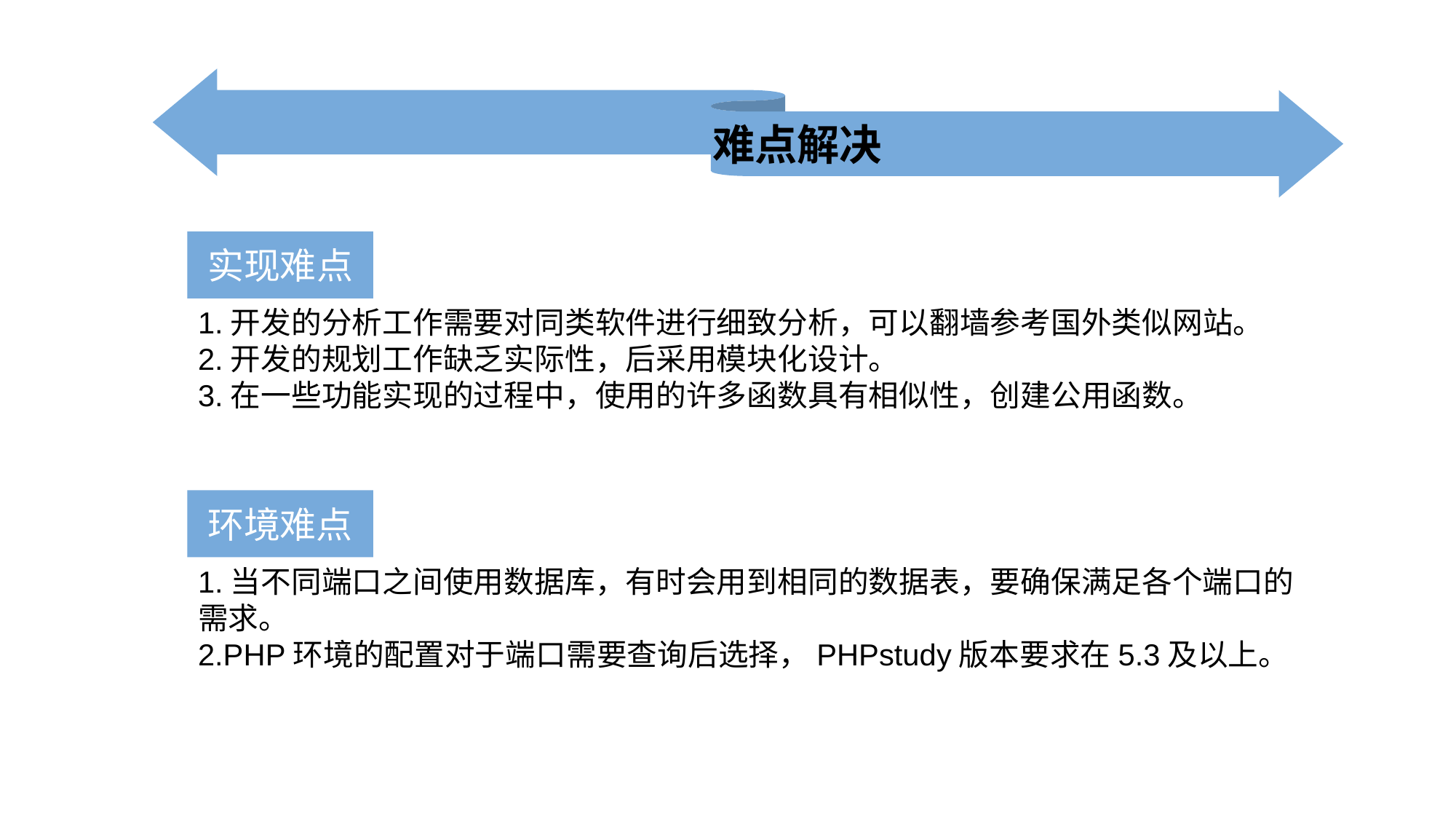

难点解决
实现难点
1.开发的分析工作需要对同类软件进行细致分析，可以翻墙参考国外类似网站。
2.开发的规划工作缺乏实际性，后采用模块化设计。
3.在一些功能实现的过程中，使用的许多函数具有相似性，创建公用函数。

环境难点
1.当不同端口之间使用数据库，有时会用到相同的数据表，要确保满足各个端口的需求。
2.PHP环境的配置对于端口需要查询后选择，PHPstudy版本要求在5.3及以上。